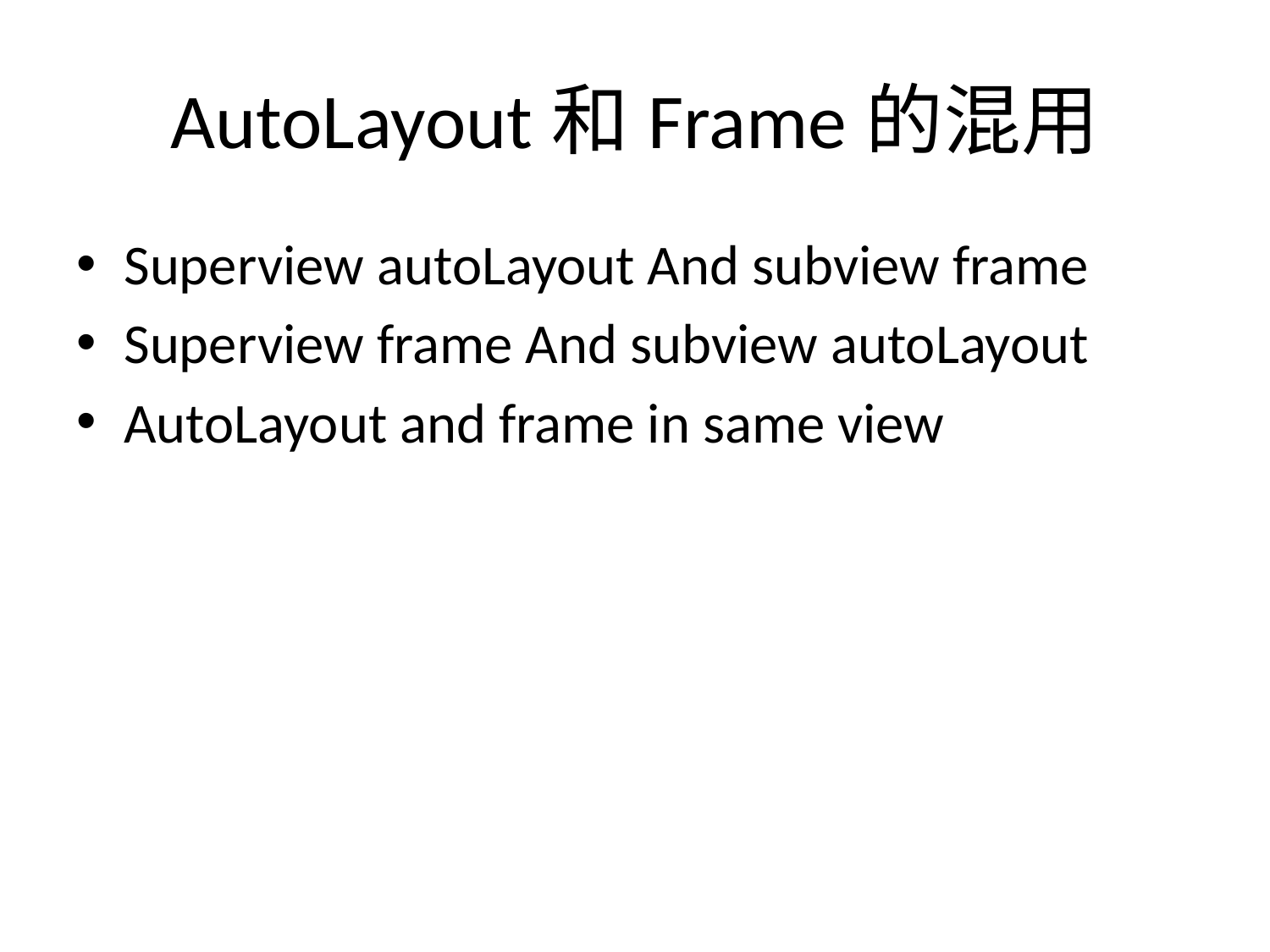

# AutoLayout和Frame的混用
Superview autoLayout And subview frame
Superview frame And subview autoLayout
AutoLayout and frame in same view